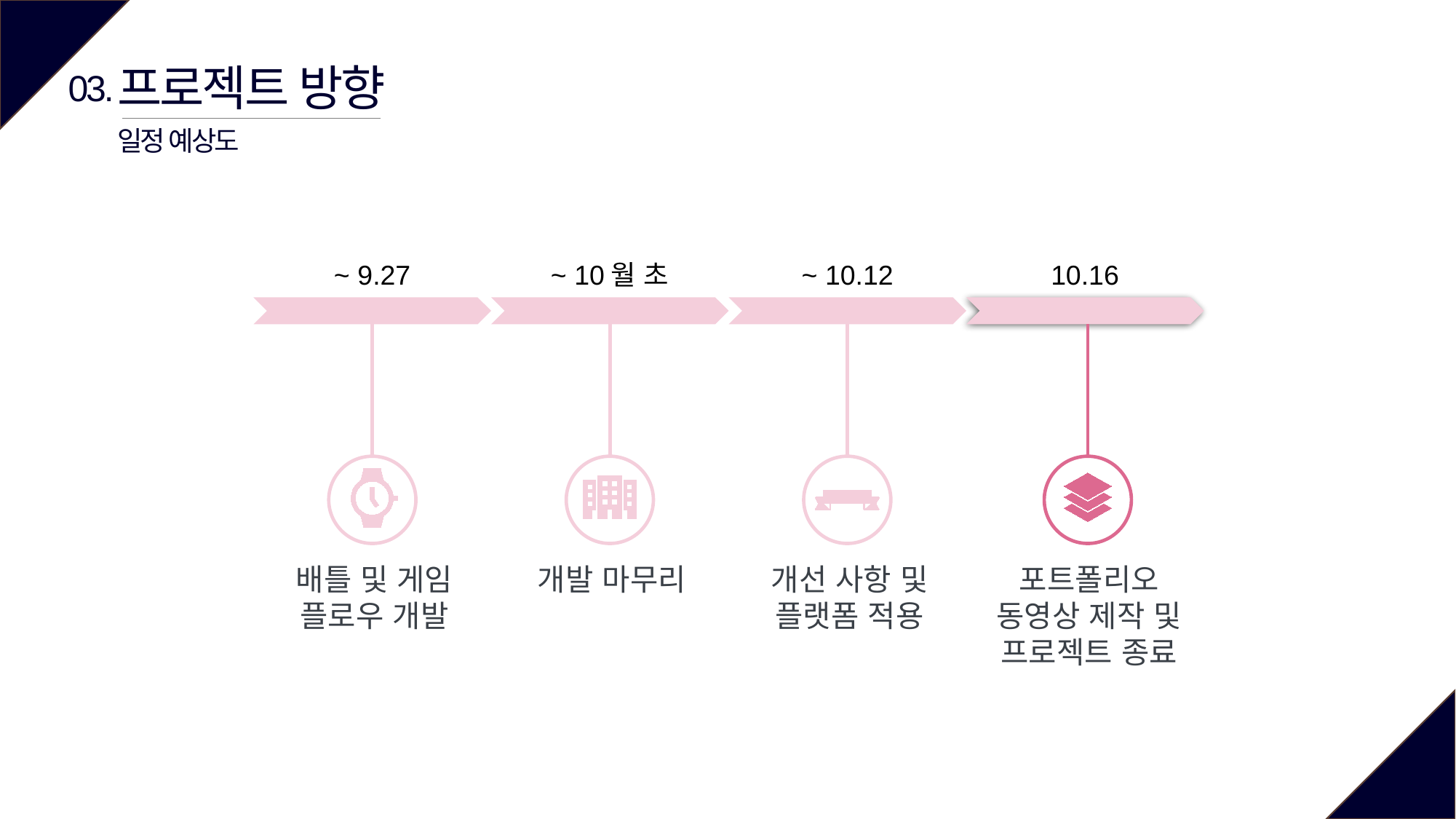

프로젝트 방향
03.
일정 예상도
~ 9.27
~ 10월 초
~ 10.12
10.16

배틀 및 게임 플로우 개발
개발 마무리
개선 사항 및 플랫폼 적용
포트폴리오 동영상 제작 및 프로젝트 종료